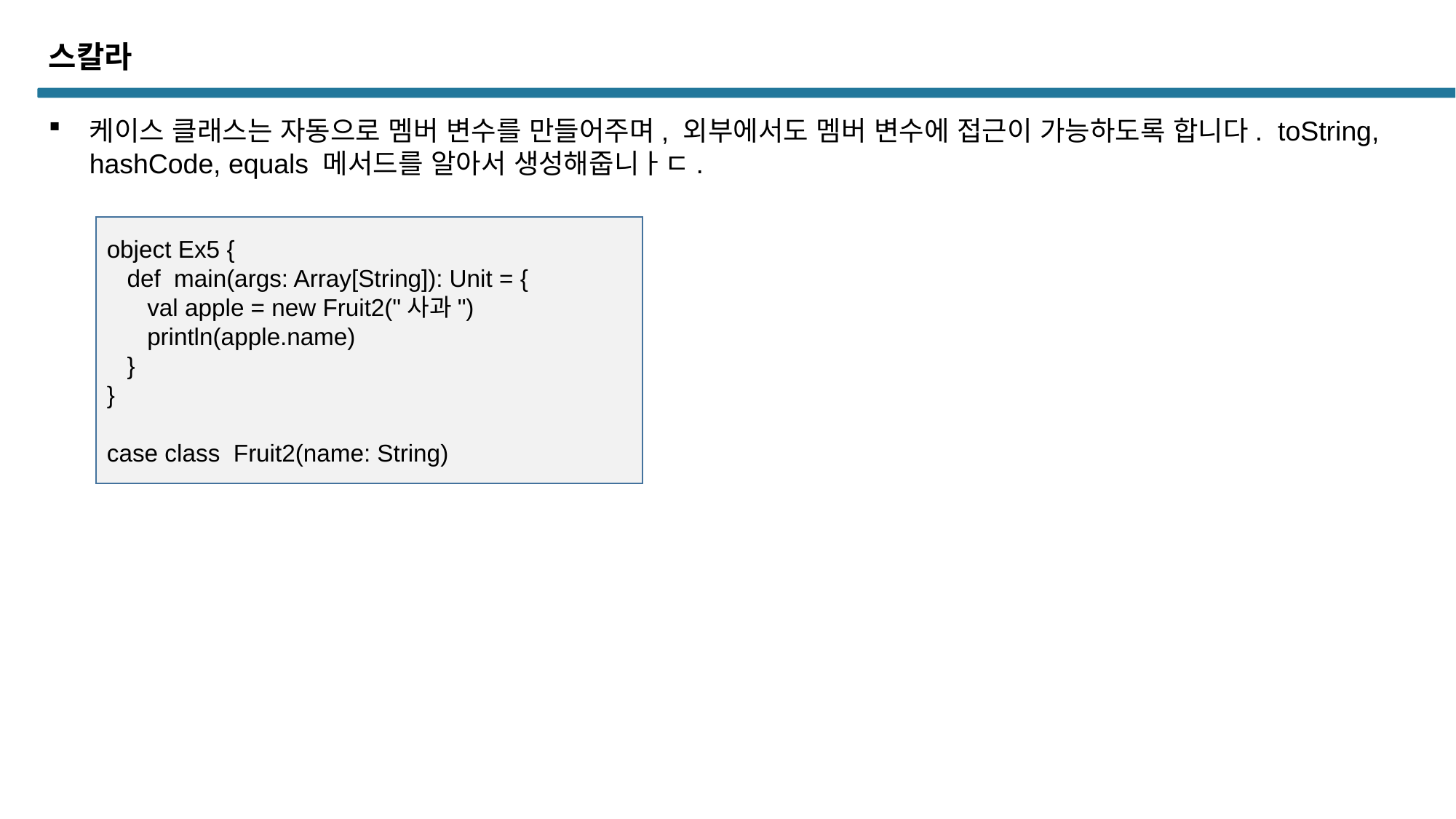

스칼라
케이스 클래스는 자동으로 멤버 변수를 만들어주며, 외부에서도 멤버 변수에 접근이 가능하도록 합니다.  toString, hashCode, equals 메서드를 알아서 생성해줍니ㅏㄷ.
object Ex5 {
   def  main(args: Array[String]): Unit = {
      val apple = new Fruit2("사과")
      println(apple.name)
   }
}

case class  Fruit2(name: String)